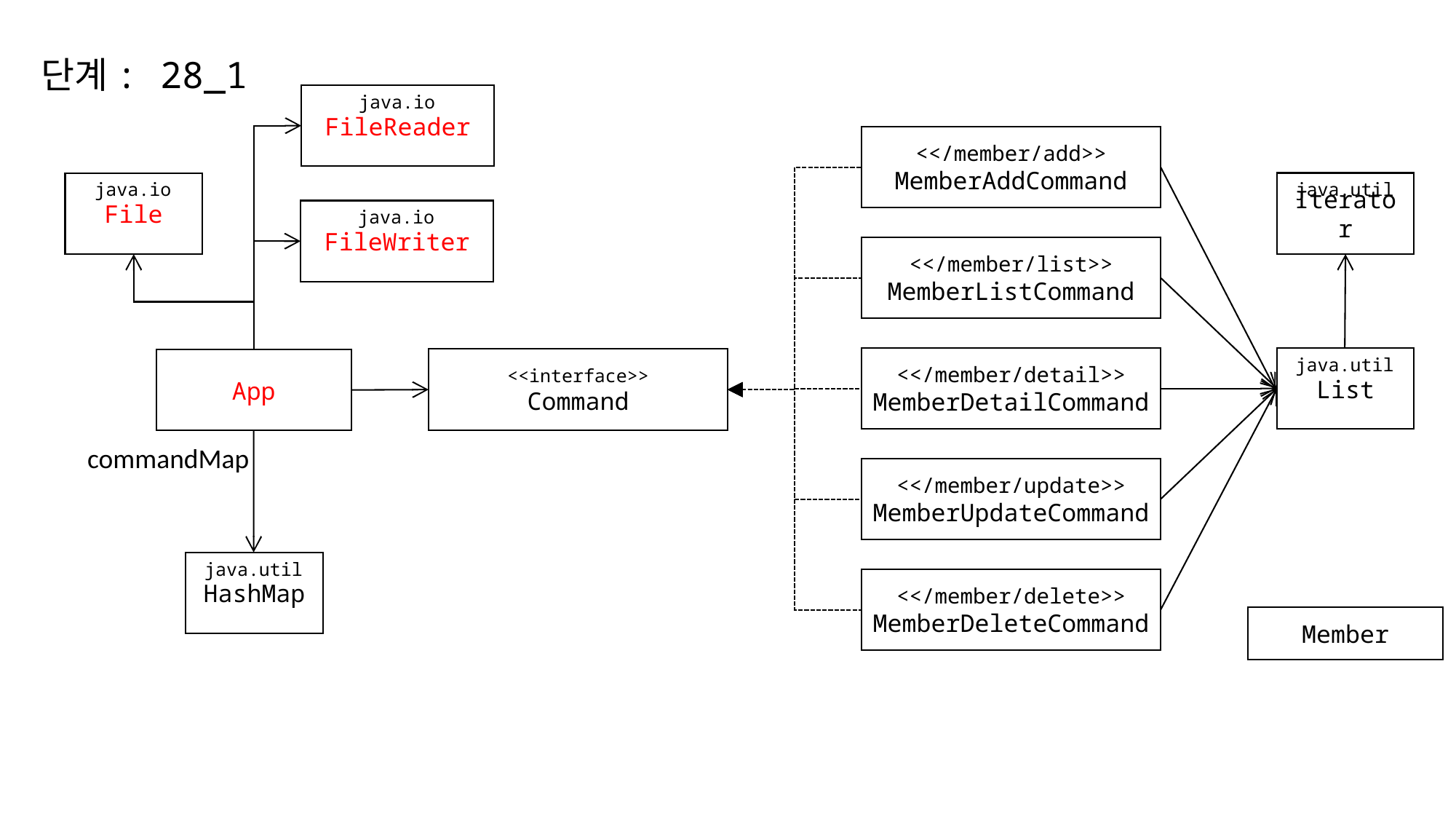

단계: 28_1
java.io
FileReader
<</member/add>>
MemberAddCommand
java.util
Iterator
java.io
File
java.io
FileWriter
<</member/list>>
MemberListCommand
java.util
List
<</member/detail>>
MemberDetailCommand
<<interface>>
Command
App
commandMap
<</member/update>>
MemberUpdateCommand
java.util
HashMap
<</member/delete>>
MemberDeleteCommand
Member